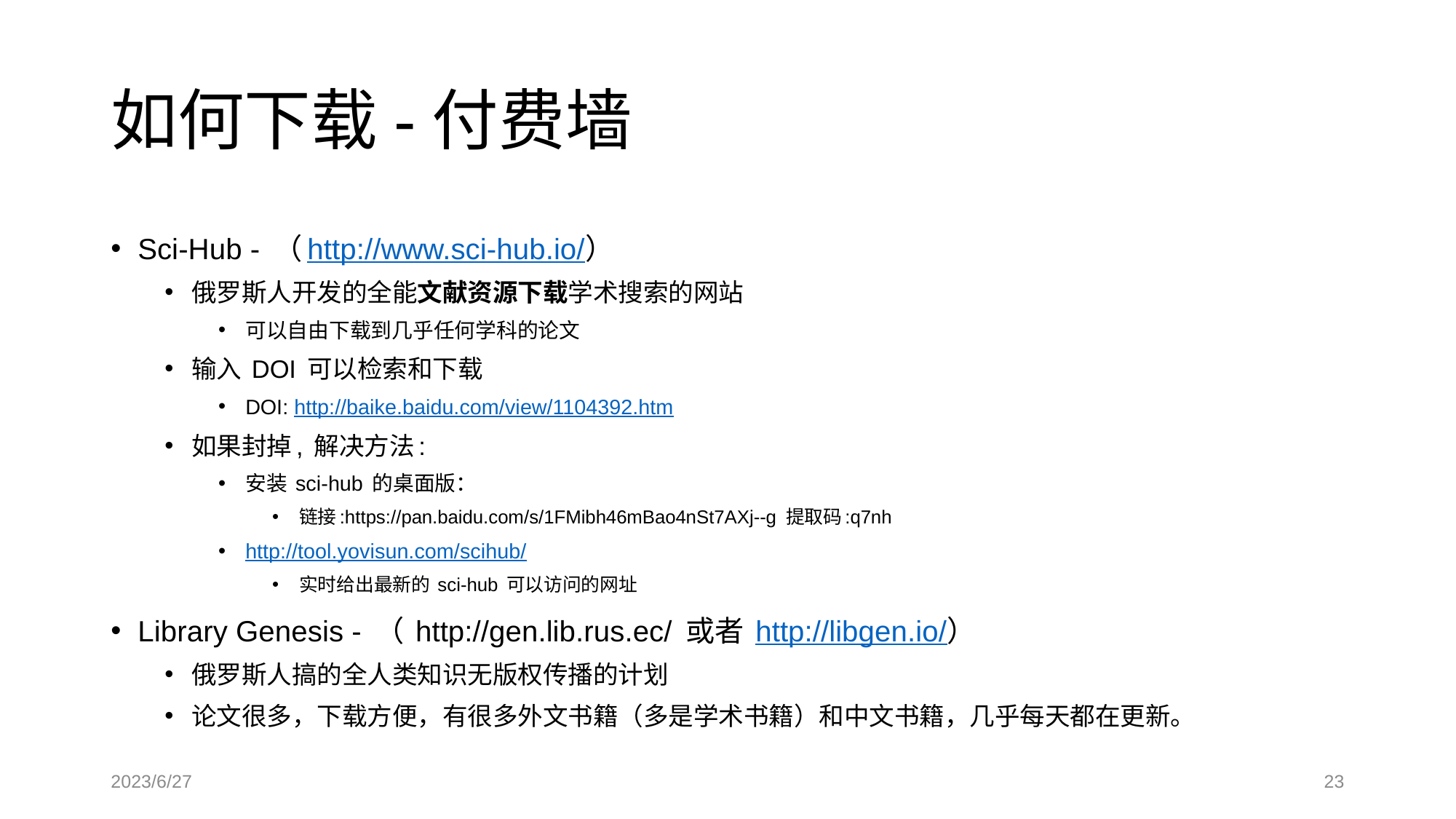

# 如何下载-付费墙
Sci-Hub - （http://www.sci-hub.io/）
俄罗斯人开发的全能文献资源下载学术搜索的网站
可以自由下载到几乎任何学科的论文
输入 DOI 可以检索和下载
DOI: http://baike.baidu.com/view/1104392.htm
如果封掉, 解决方法:
安装 sci-hub 的桌面版：
链接:https://pan.baidu.com/s/1FMibh46mBao4nSt7AXj--g 提取码:q7nh
http://tool.yovisun.com/scihub/
实时给出最新的 sci-hub 可以访问的网址
Library Genesis - （ http://gen.lib.rus.ec/ 或者 http://libgen.io/）
俄罗斯人搞的全人类知识无版权传播的计划
论文很多，下载方便，有很多外文书籍（多是学术书籍）和中文书籍，几乎每天都在更新。
2023/6/27
23